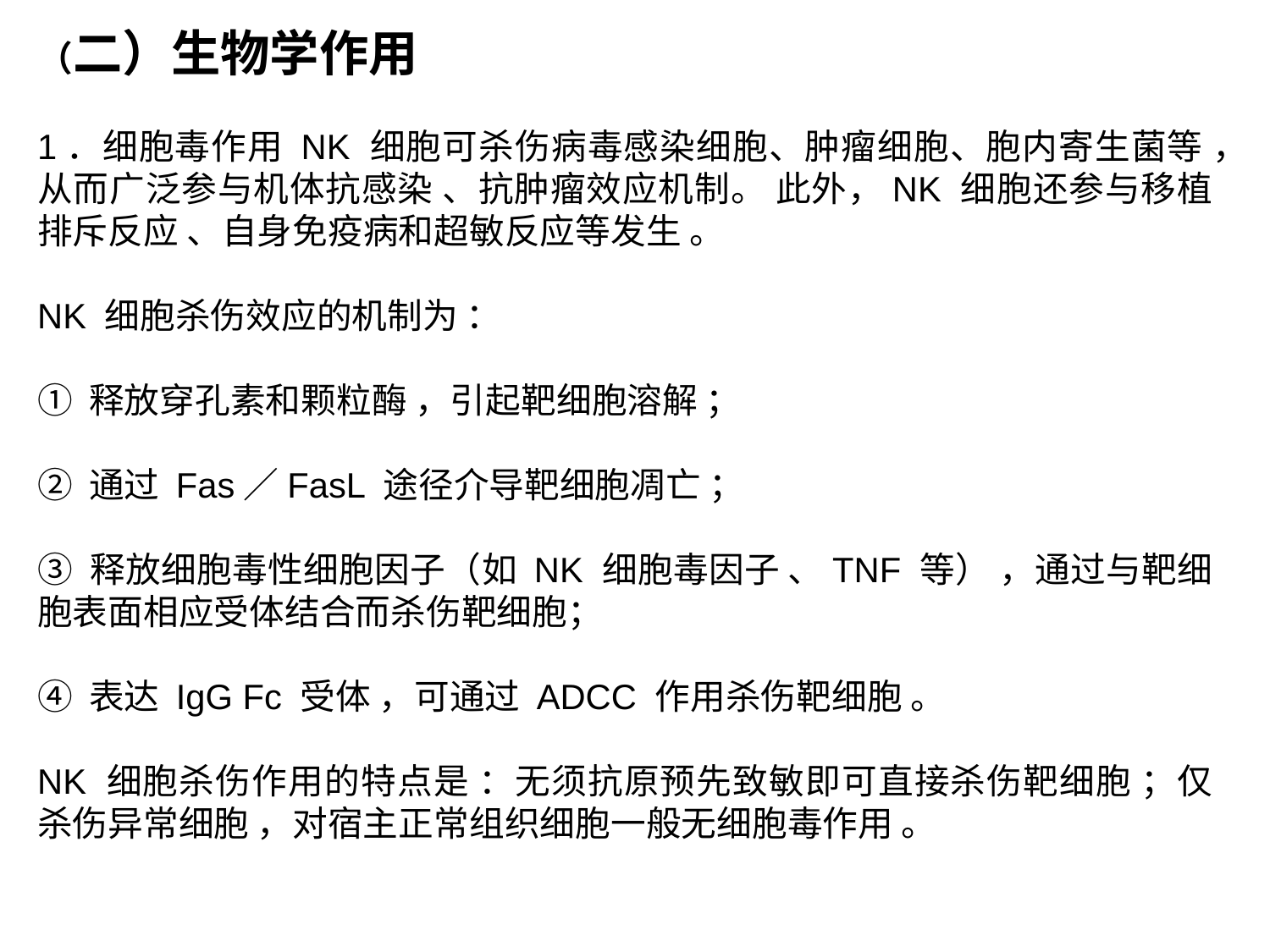

（二）生物学作用

1．细胞毒作用 NK 细胞可杀伤病毒感染细胞、肿瘤细胞、胞内寄生菌等 ，从而广泛参与机体抗感染 、抗肿瘤效应机制。 此外，NK 细胞还参与移植排斥反应 、自身免疫病和超敏反应等发生 。

NK 细胞杀伤效应的机制为 ：

① 释放穿孔素和颗粒酶 ，引起靶细胞溶解 ；

② 通过 Fas／FasL 途径介导靶细胞凋亡 ；

③ 释放细胞毒性细胞因子（如 NK 细胞毒因子 、TNF 等） ，通过与靶细胞表面相应受体结合而杀伤靶细胞；

④ 表达 IgG Fc 受体 ，可通过 ADCC 作用杀伤靶细胞 。

NK 细胞杀伤作用的特点是 ：无须抗原预先致敏即可直接杀伤靶细胞 ；仅杀伤异常细胞 ，对宿主正常组织细胞一般无细胞毒作用 。